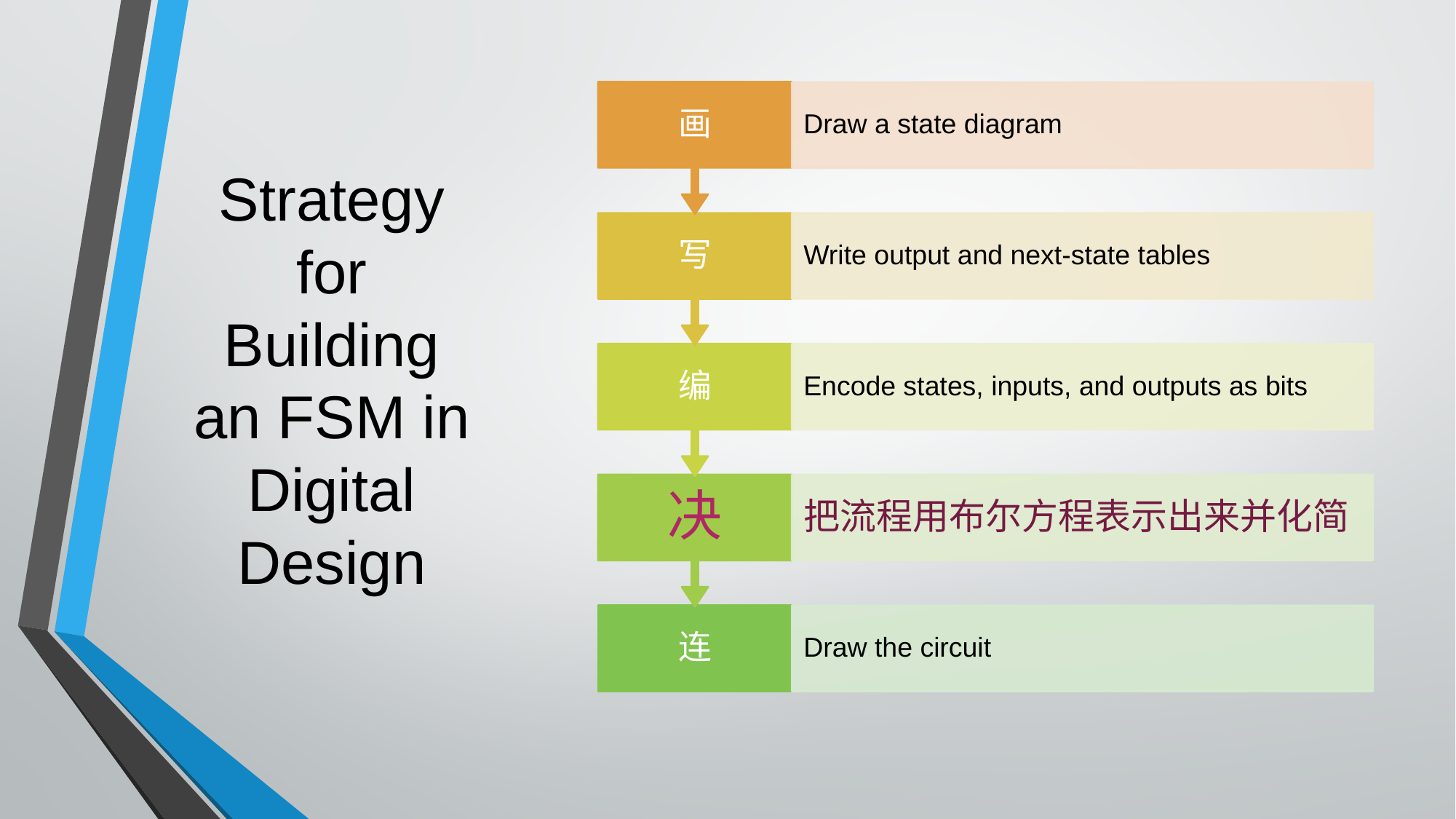

# Strategy for Building an FSM in Digital Design
连
Draw the circuit
决
把流程用布尔方程表示出来并化简
编
Encode states, inputs, and outputs as bits
写
Write output and next-state tables
画
Draw a state diagram